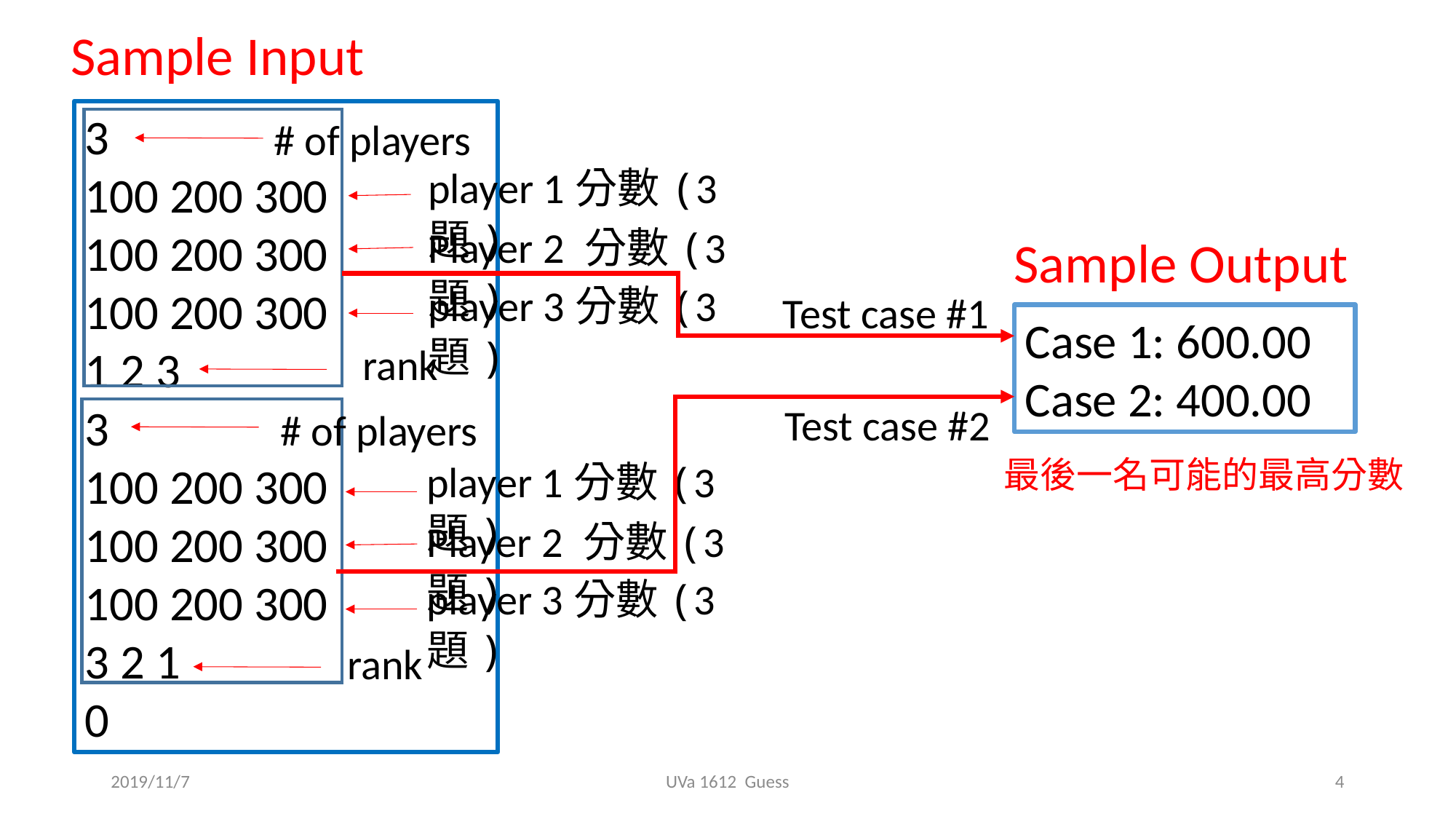

Sample Input
3
100 200 300
100 200 300
100 200 300
1 2 3
3
100 200 300
100 200 300
100 200 300
3 2 1
0
# of players

player 1分數(3題)
Player 2 分數(3題)

Sample Output
player 3分數(3題)

Test case #1
Case 1: 600.00
Case 2: 400.00
rank
Test case #2
# of players

最後一名可能的最高分數
player 1分數(3題)

Player 2 分數(3題)

player 3分數(3題)

rank
2019/11/7
UVa 1612  Guess
4